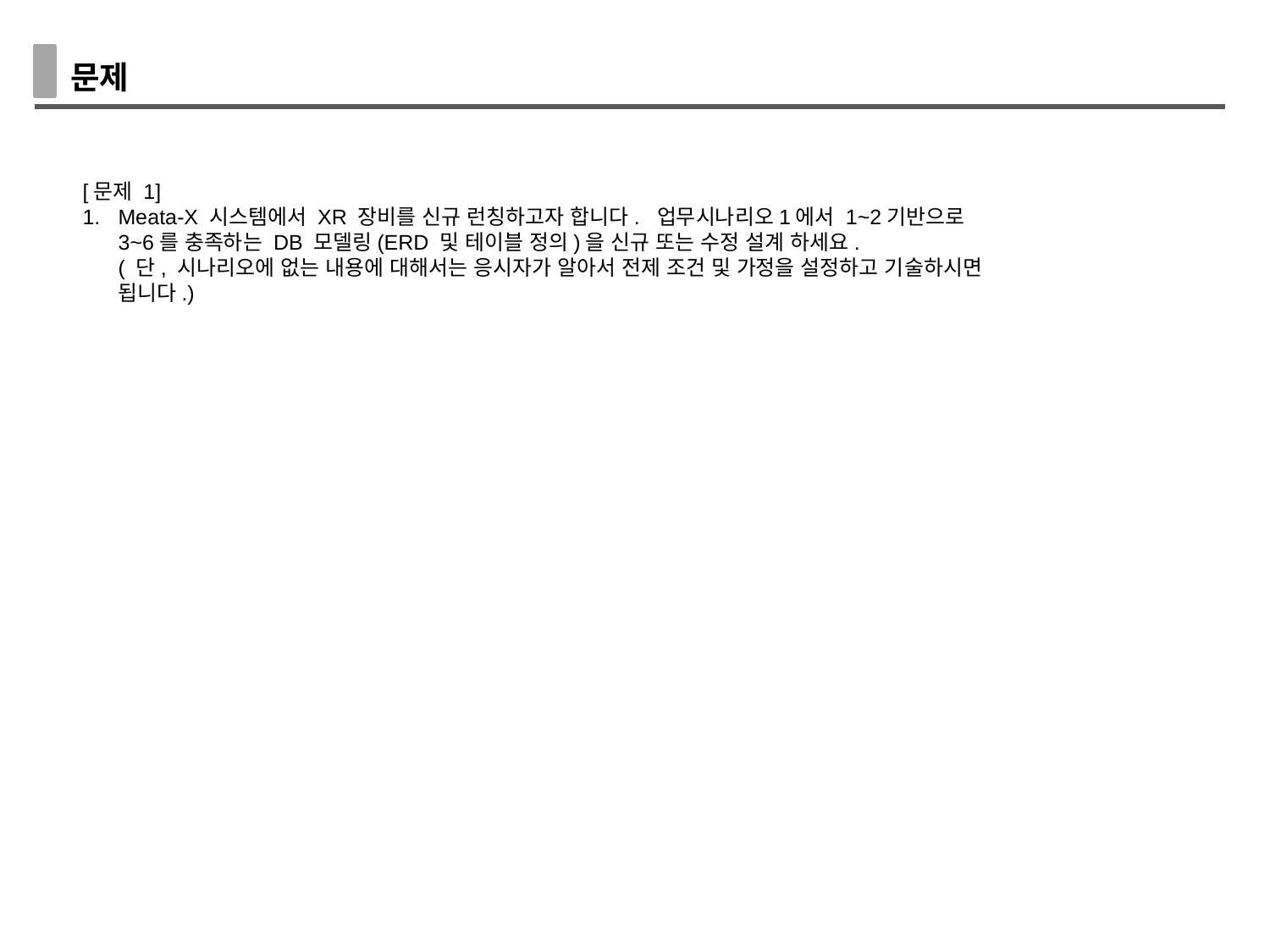

문제
[문제 1]
Meata-X 시스템에서 XR 장비를 신규 런칭하고자 합니다.  업무시나리오1에서 1~2기반으로 3~6를 충족하는 DB 모델링(ERD 및 테이블 정의)을 신규 또는 수정 설계 하세요.
( 단, 시나리오에 없는 내용에 대해서는 응시자가 알아서 전제 조건 및 가정을 설정하고 기술하시면 됩니다.)